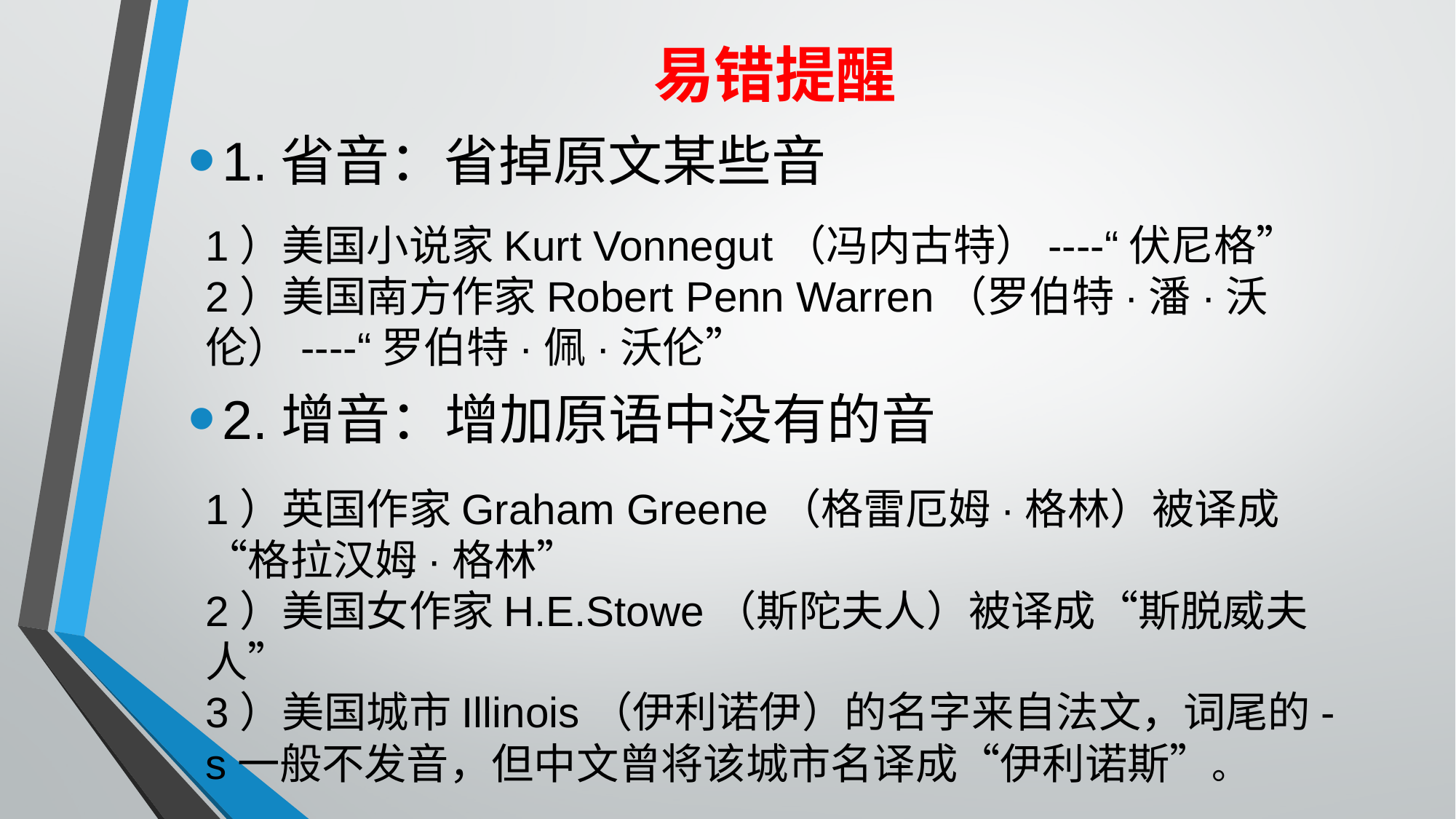

# 易错提醒
1.省音：省掉原文某些音
1）美国小说家Kurt Vonnegut（冯内古特）----“伏尼格”
2）美国南方作家Robert Penn Warren（罗伯特·潘·沃伦）----“罗伯特·佩·沃伦”

2.增音：增加原语中没有的音
1）英国作家Graham Greene（格雷厄姆·格林）被译成“格拉汉姆·格林”
2）美国女作家H.E.Stowe（斯陀夫人）被译成“斯脱威夫人”
3）美国城市Illinois（伊利诺伊）的名字来自法文，词尾的-s一般不发音，但中文曾将该城市名译成“伊利诺斯”。